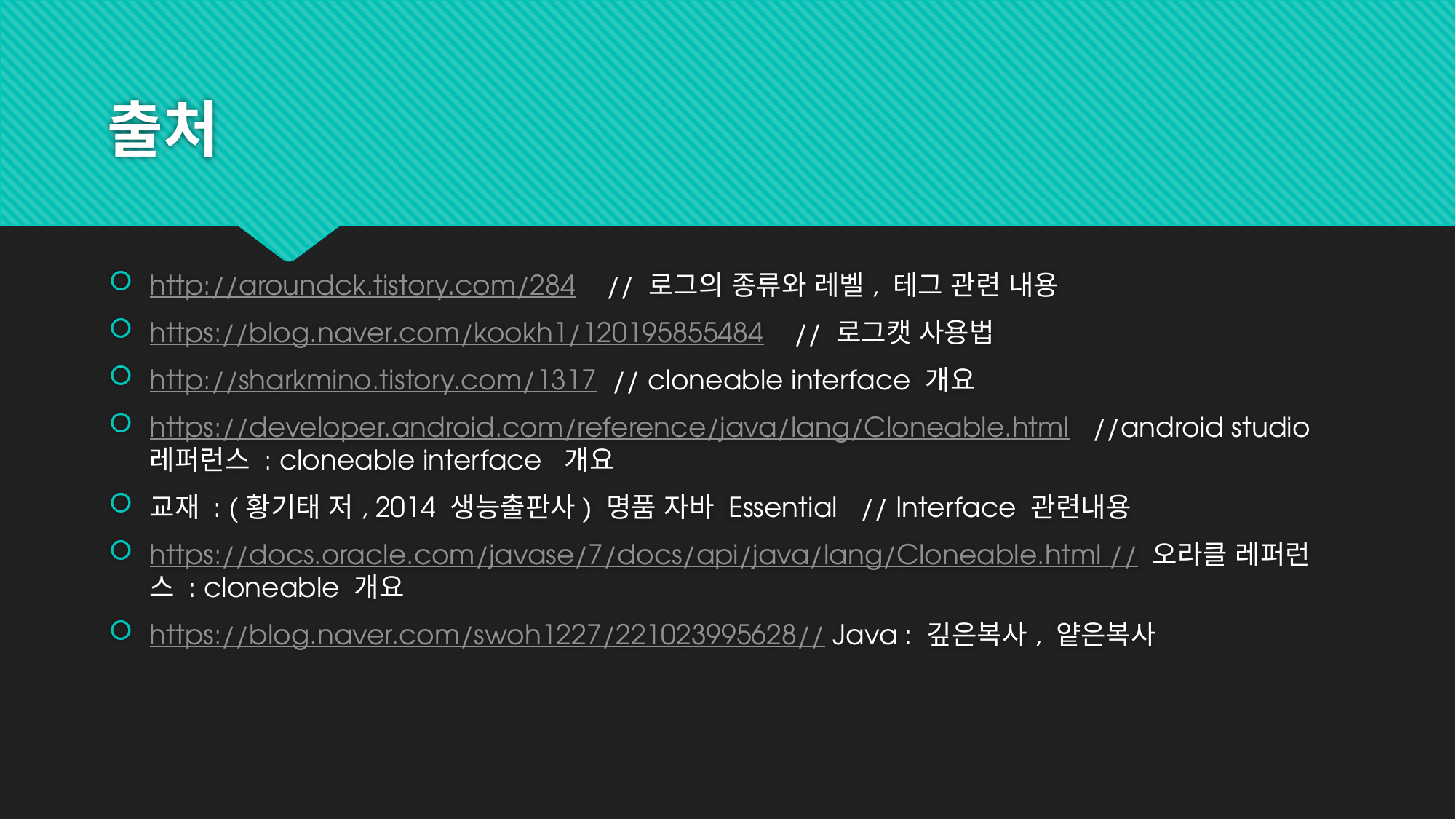

# 출처
http://aroundck.tistory.com/284    // 로그의 종류와 레벨, 테그 관련 내용
https://blog.naver.com/kookh1/120195855484    // 로그캣 사용법
http://sharkmino.tistory.com/1317  // cloneable interface 개요
https://developer.android.com/reference/java/lang/Cloneable.html   //android studio 레퍼런스 : cloneable interface  개요
교재 : (황기태 저, 2014 생능출판사) 명품 자바 Essential   // Interface 관련내용
https://docs.oracle.com/javase/7/docs/api/java/lang/Cloneable.html // 오라클 레퍼런스 : cloneable 개요
https://blog.naver.com/swoh1227/221023995628// Java : 깊은복사, 얕은복사